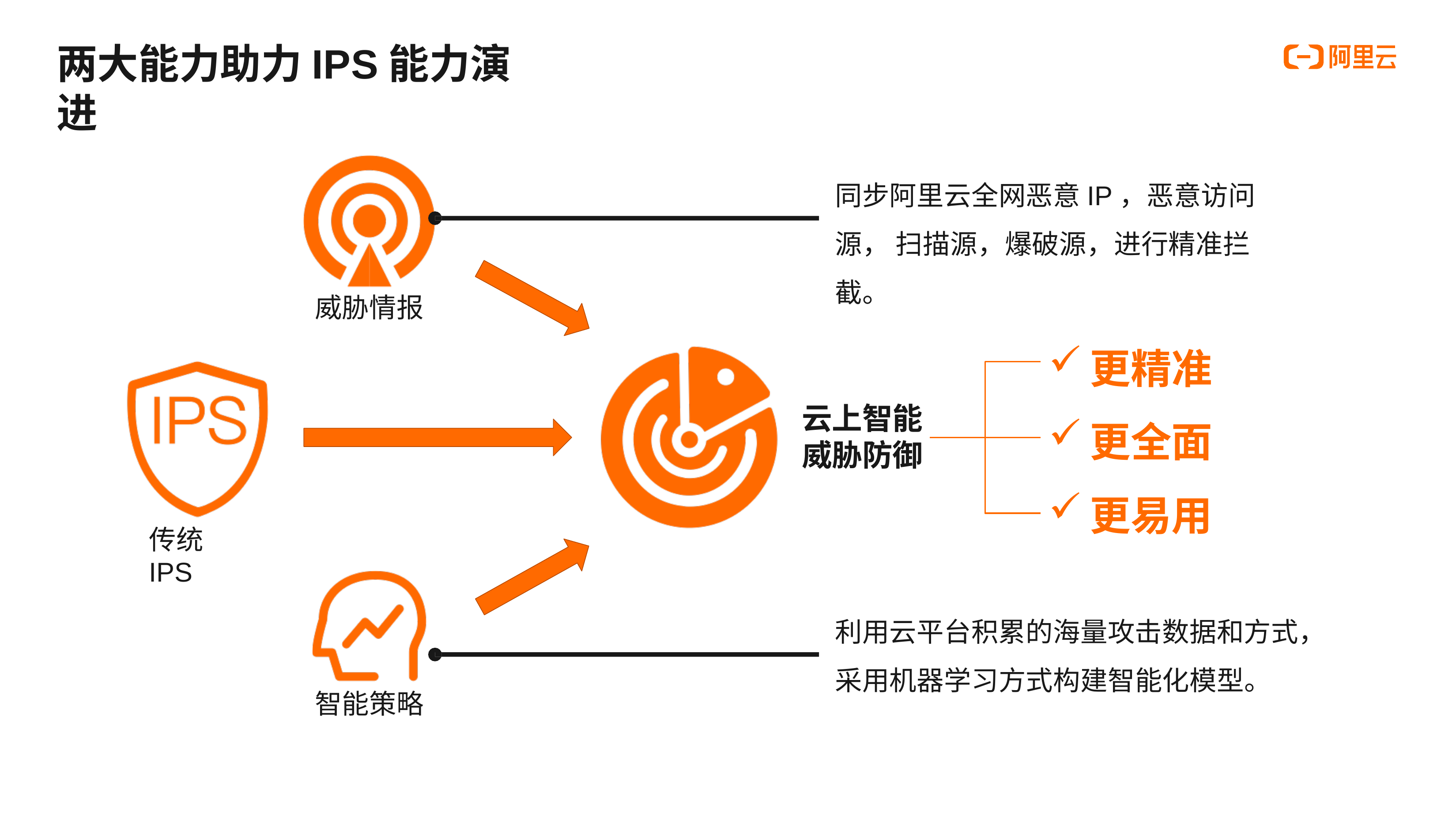

# 两大能力助力IPS能力演进

同步阿里云全网恶意IP，恶意访问源， 扫描源，爆破源，进行精准拦截。

威胁情报
更精准
更全面
更易用

云上智能 威胁防御

传统IPS

利用云平台积累的海量攻击数据和方式， 采用机器学习方式构建智能化模型。

智能策略